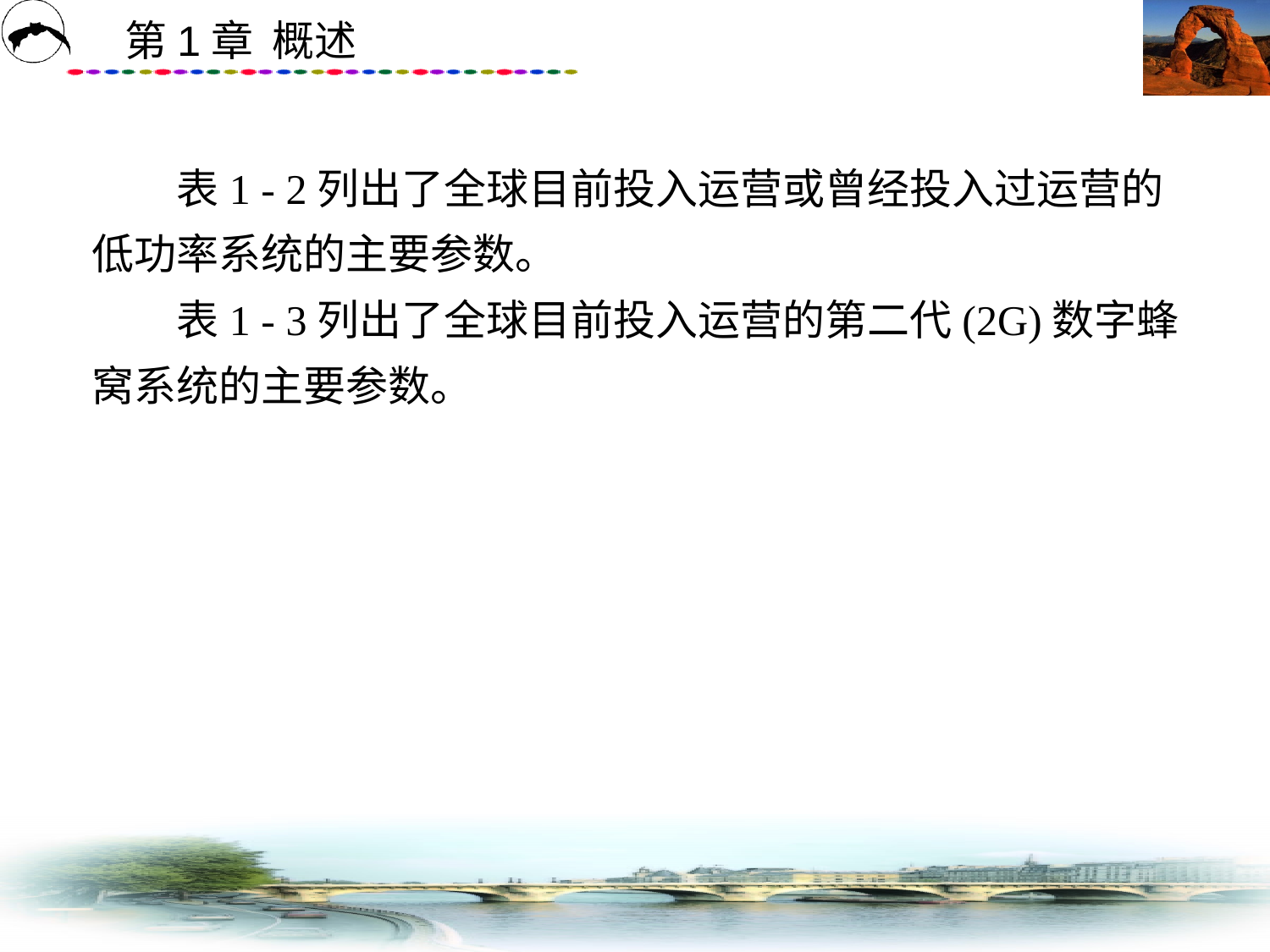

# 表1 - 2列出了全球目前投入运营或曾经投入过运营的低功率系统的主要参数。 　　表1 - 3列出了全球目前投入运营的第二代(2G)数字蜂窝系统的主要参数。